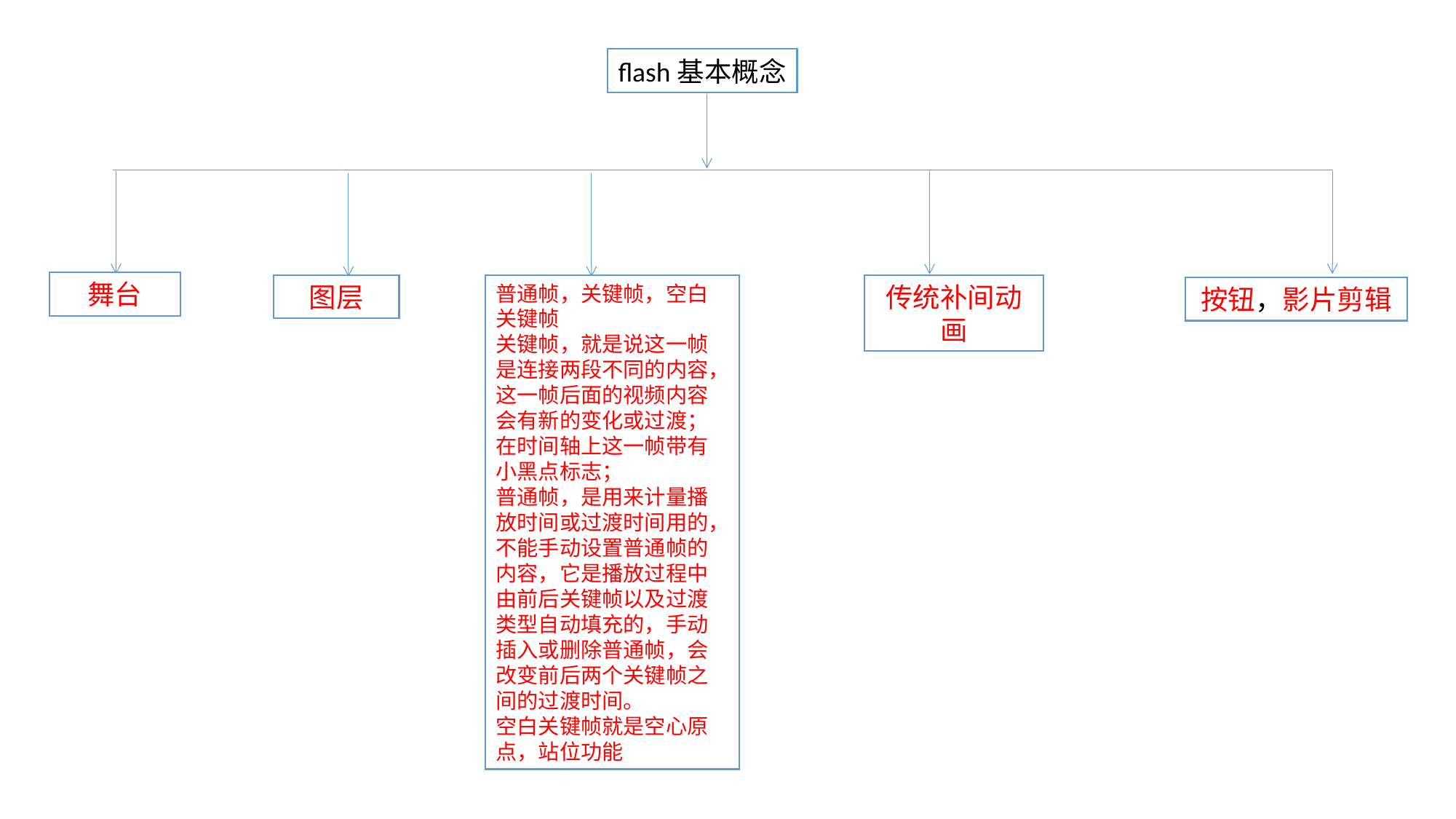

flash基本概念
舞台
图层
普通帧，关键帧，空白关键帧
关键帧，就是说这一帧是连接两段不同的内容，这一帧后面的视频内容会有新的变化或过渡；在时间轴上这一帧带有小黑点标志；
普通帧，是用来计量播放时间或过渡时间用的，不能手动设置普通帧的内容，它是播放过程中由前后关键帧以及过渡类型自动填充的，手动插入或删除普通帧，会改变前后两个关键帧之间的过渡时间。
空白关键帧就是空心原点，站位功能
传统补间动画
按钮，影片剪辑